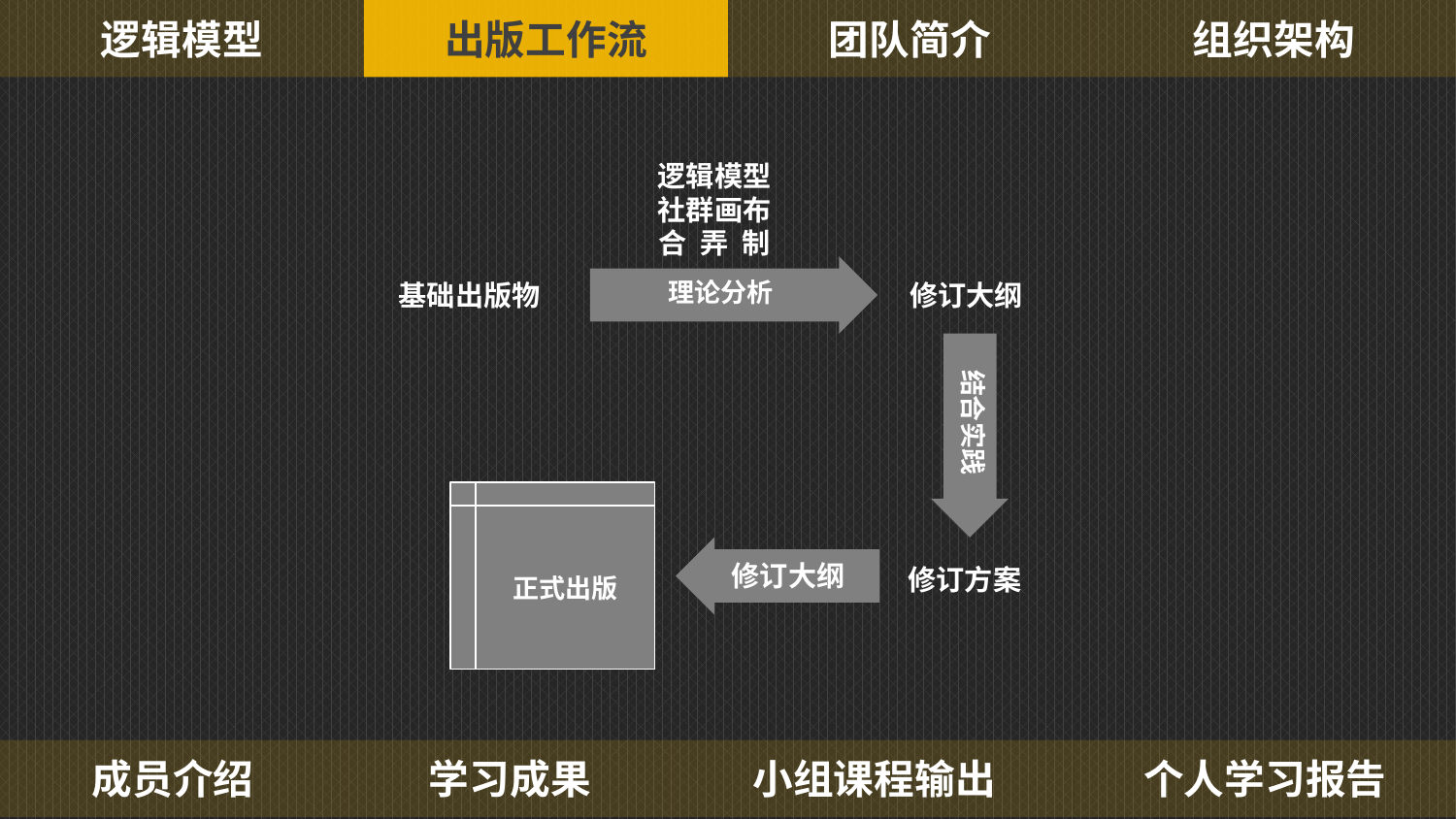

出版工作流
逻辑模型
组织架构
团队简介
逻辑模型
社群画布
合  弄  制
理论分析
基础出版物
修订大纲
结合实践
正式出版

修订大纲
修订方案
成员介绍
学习成果
个人学习报告
小组课程输出